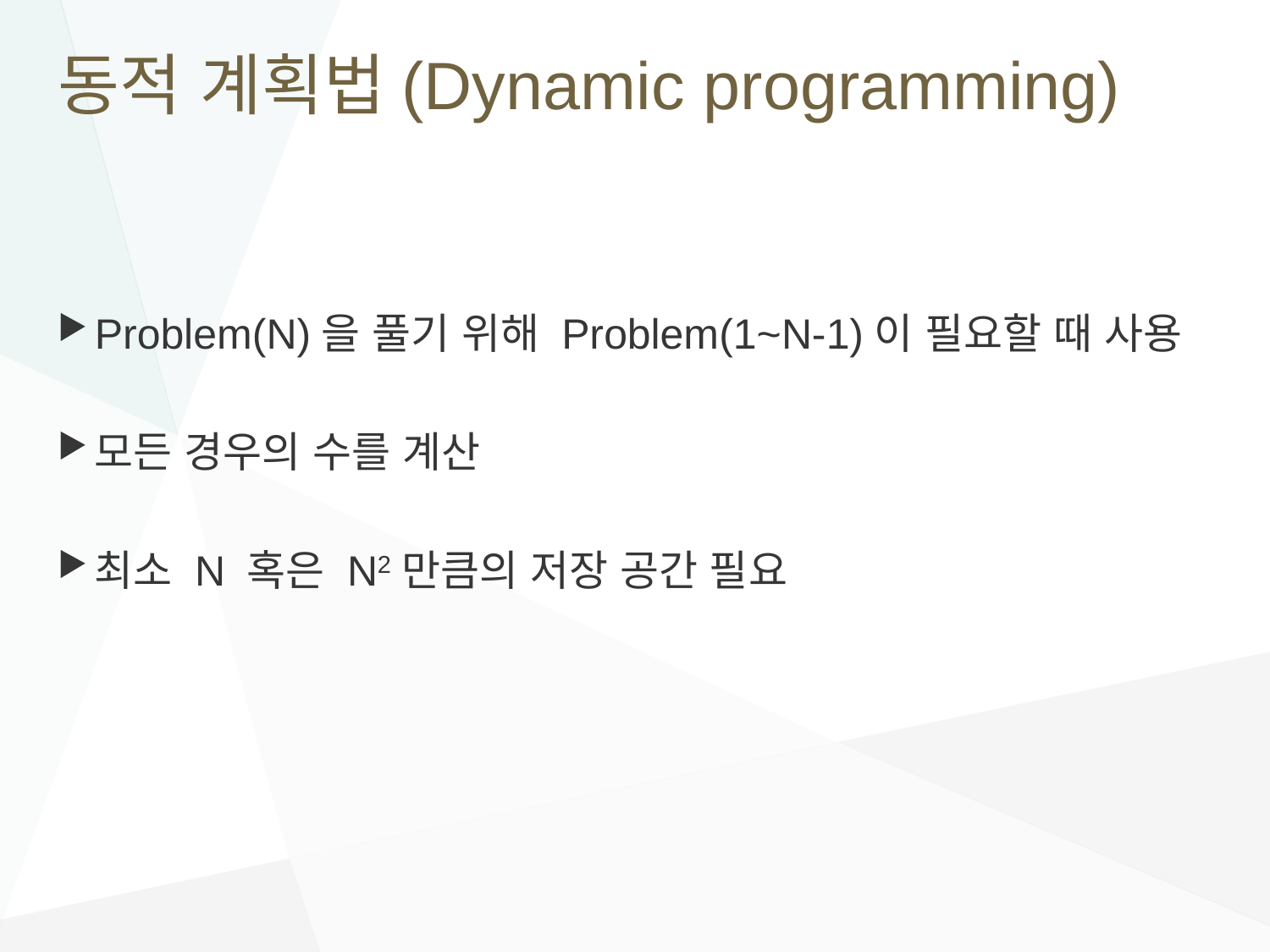

# 동적 계획법(Dynamic programming)

Problem(N)을 풀기 위해 Problem(1~N-1)이 필요할 때 사용

모든 경우의 수를 계산

최소 N 혹은 N2만큼의 저장 공간 필요